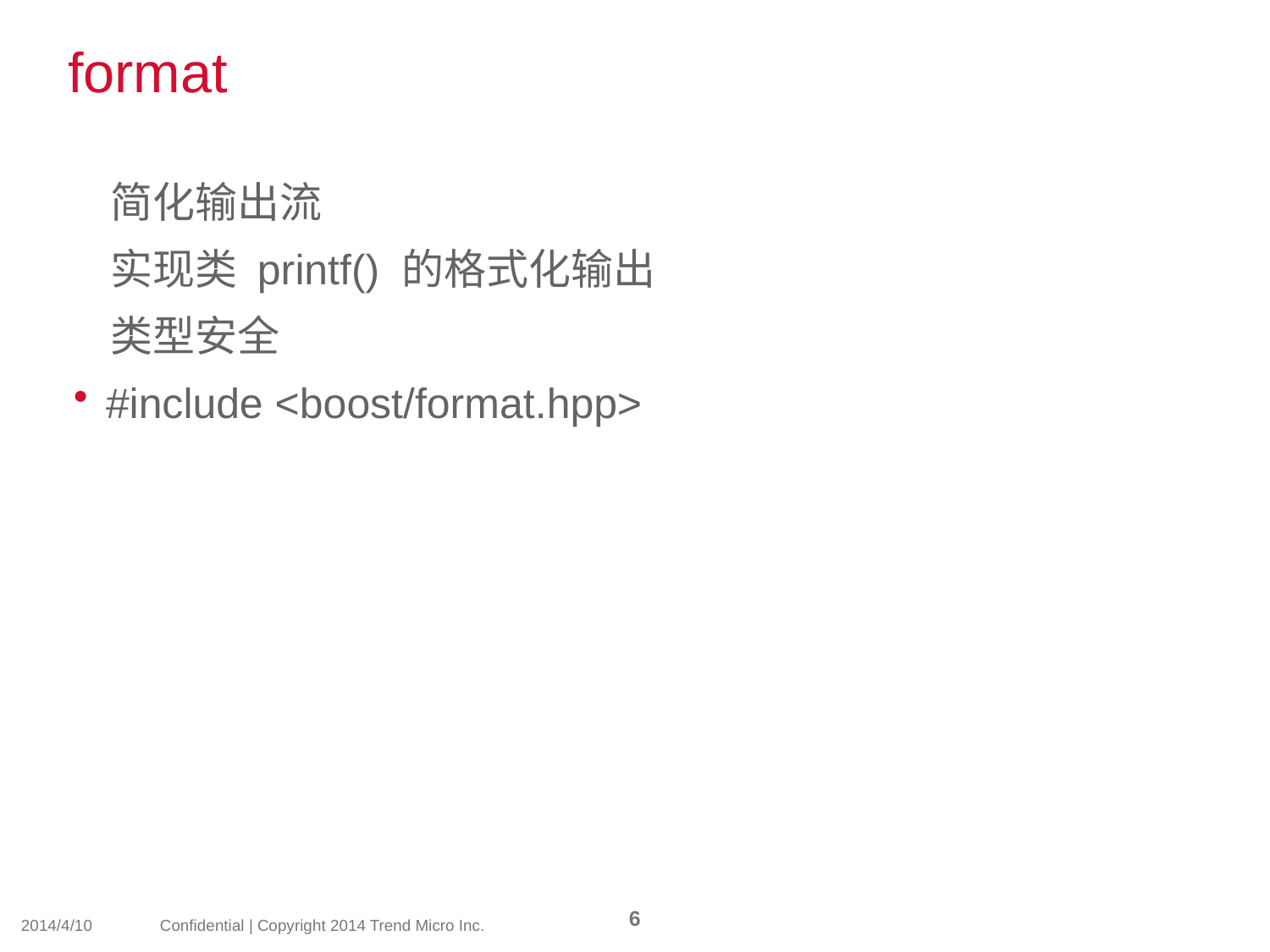

# format
简化输出流
实现类 printf() 的格式化输出
类型安全
#include <boost/format.hpp>
6
2014/4/10
Confidential | Copyright 2014 Trend Micro Inc.